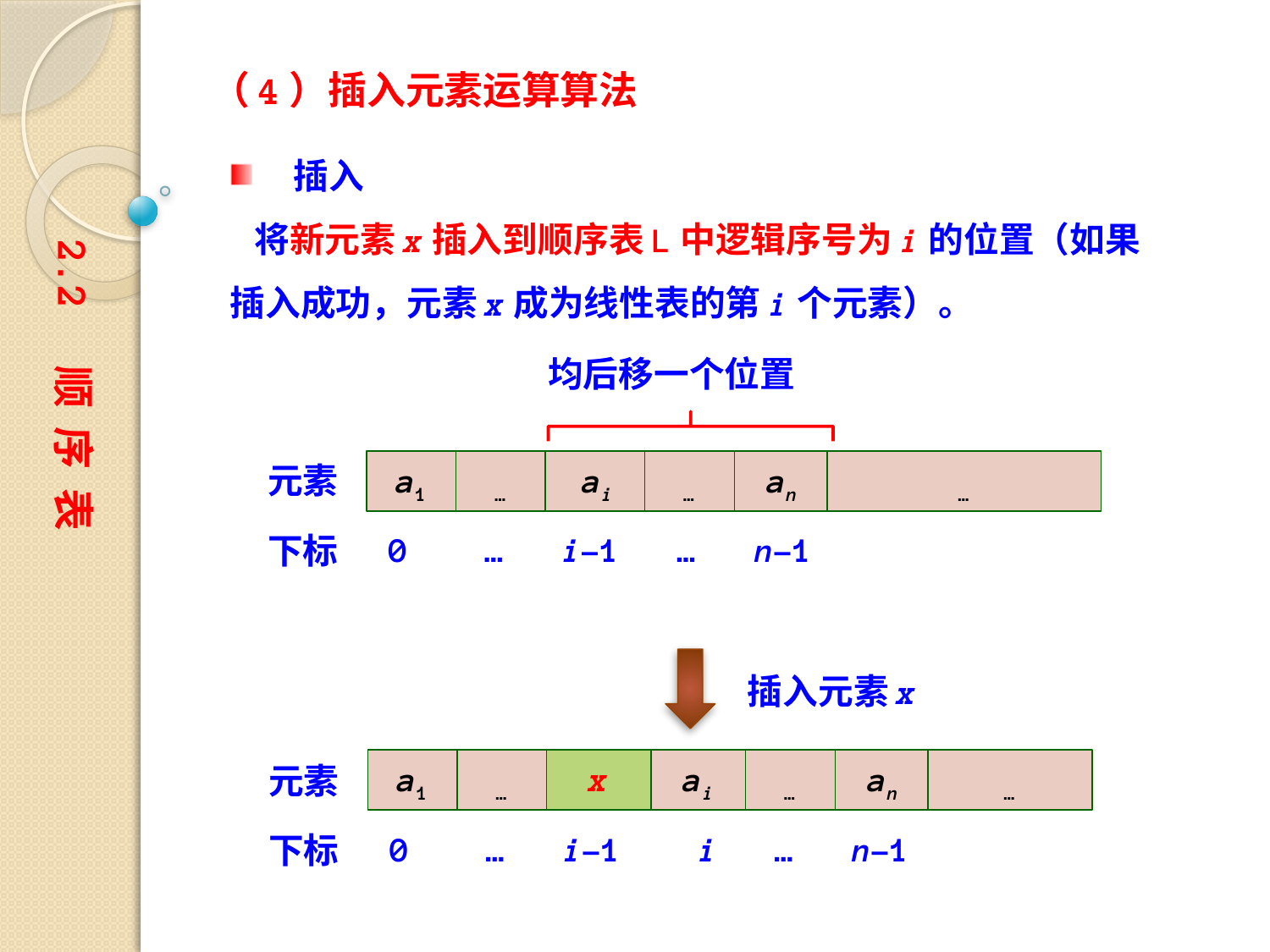

（4）插入元素运算算法
插入
  将新元素x插入到顺序表L中逻辑序号为i的位置（如果插入成功，元素x成为线性表的第i个元素）。
2.2  顺  序  表

均后移一个位置
a1
…
ai
…
an
…
元素
0    …   i-1   …   n-1
下标

插入元素x
…
a1
…
x
ai
…
an
元素
0    …   i-1    i   …   n-1
下标